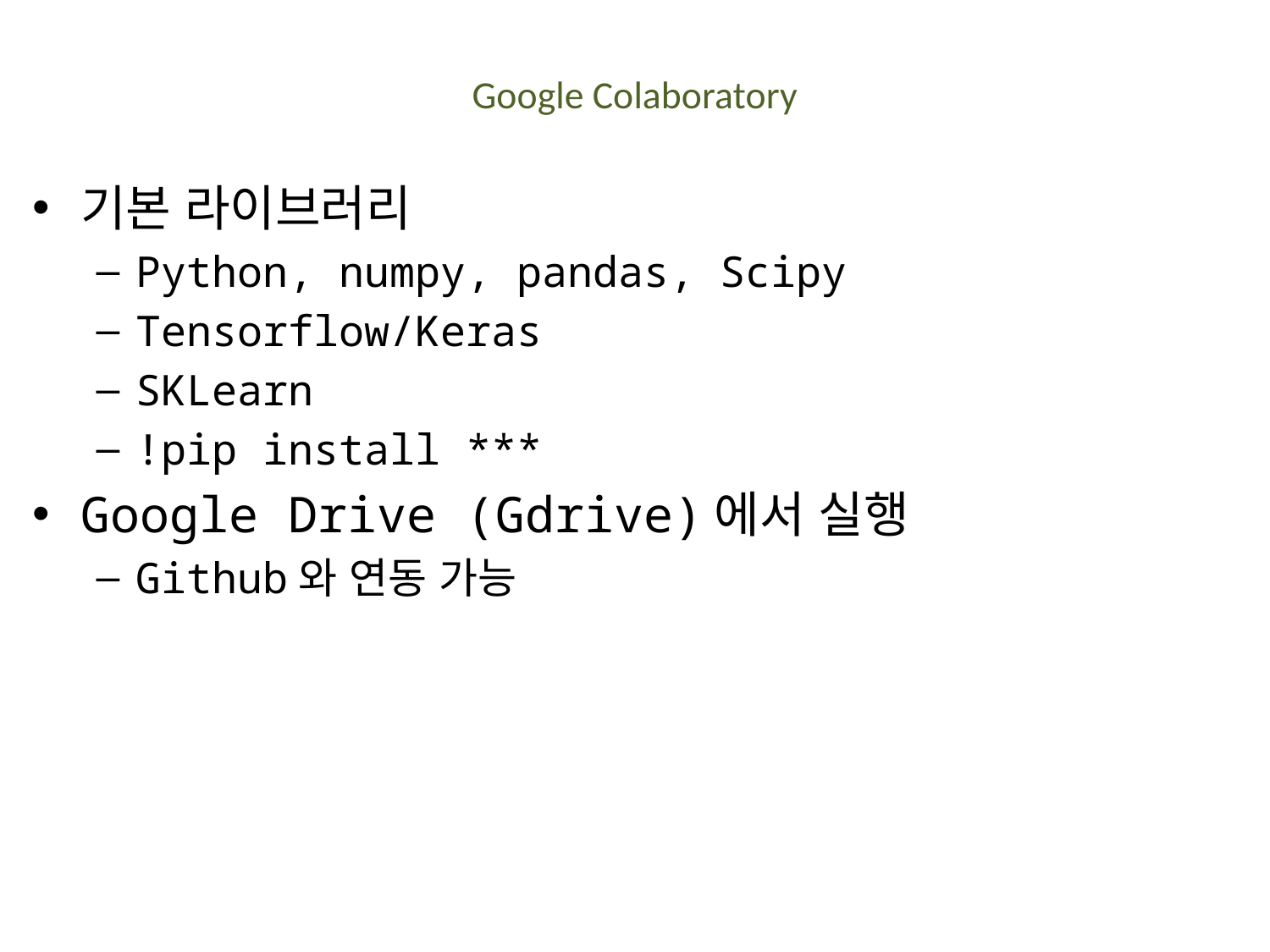

# Google Colaboratory
기본 라이브러리
Python, numpy, pandas, Scipy
Tensorflow/Keras
SKLearn
!pip install ***
Google Drive (Gdrive)에서 실행
Github와 연동 가능